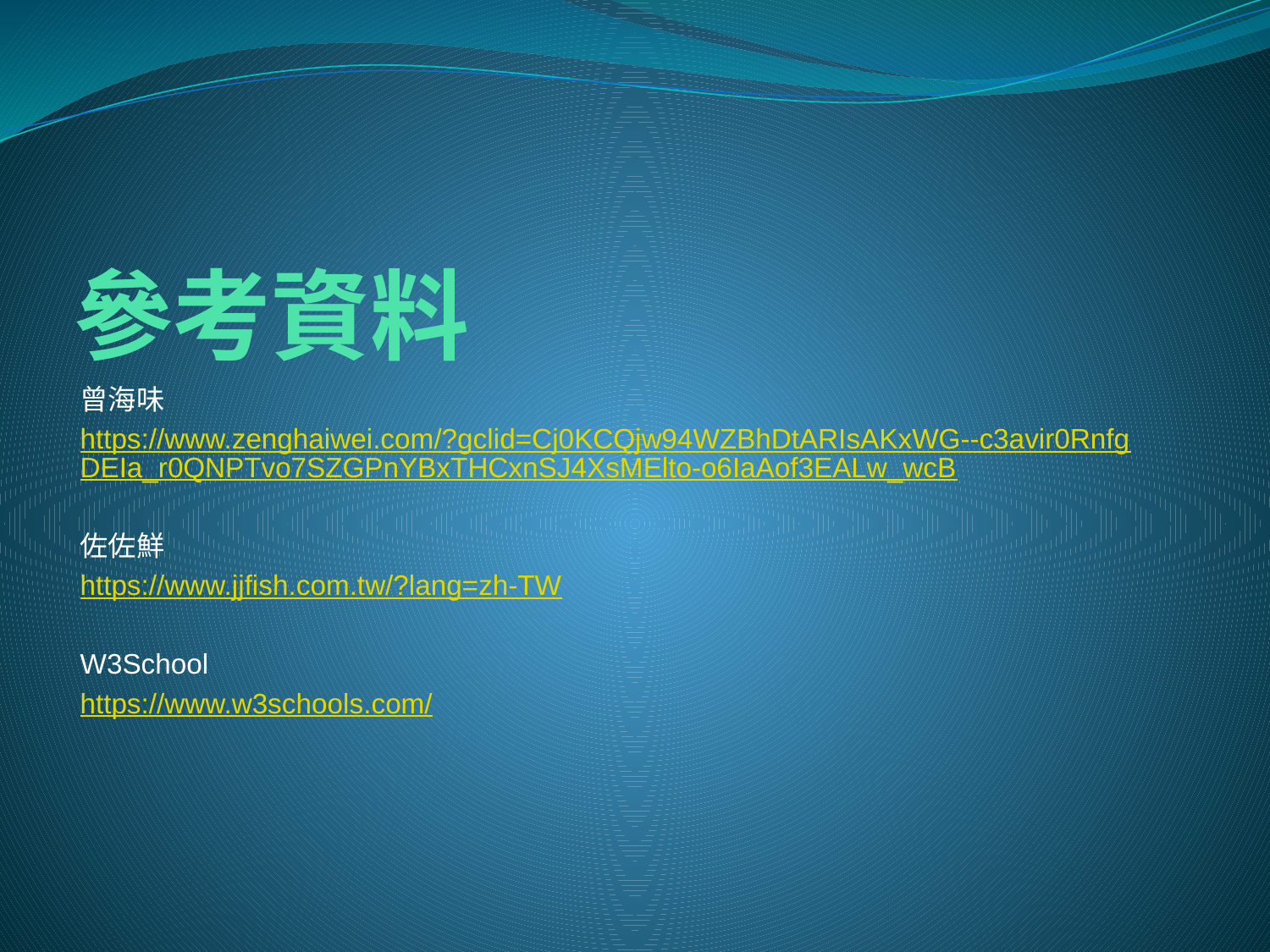

# 參考資料
曾海味
https://www.zenghaiwei.com/?gclid=Cj0KCQjw94WZBhDtARIsAKxWG--c3avir0RnfgDEIa_r0QNPTvo7SZGPnYBxTHCxnSJ4XsMElto-o6IaAof3EALw_wcB

佐佐鮮
https://www.jjfish.com.tw/?lang=zh-TW

W3School
https://www.w3schools.com/